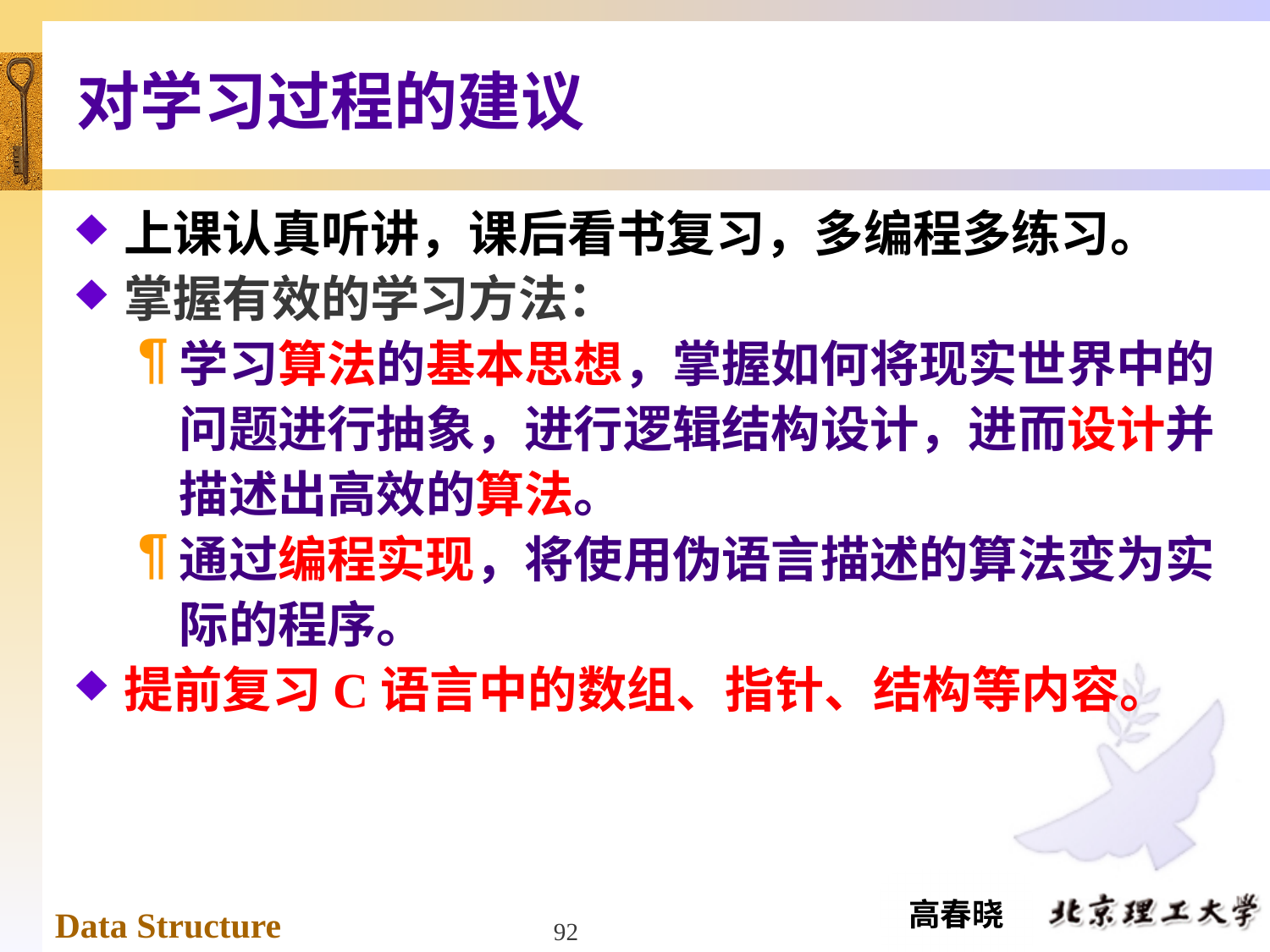

# 对学习过程的建议
上课认真听讲，课后看书复习，多编程多练习。
掌握有效的学习方法：
学习算法的基本思想，掌握如何将现实世界中的问题进行抽象，进行逻辑结构设计，进而设计并描述出高效的算法。
通过编程实现，将使用伪语言描述的算法变为实际的程序。
提前复习C语言中的数组、指针、结构等内容。
92